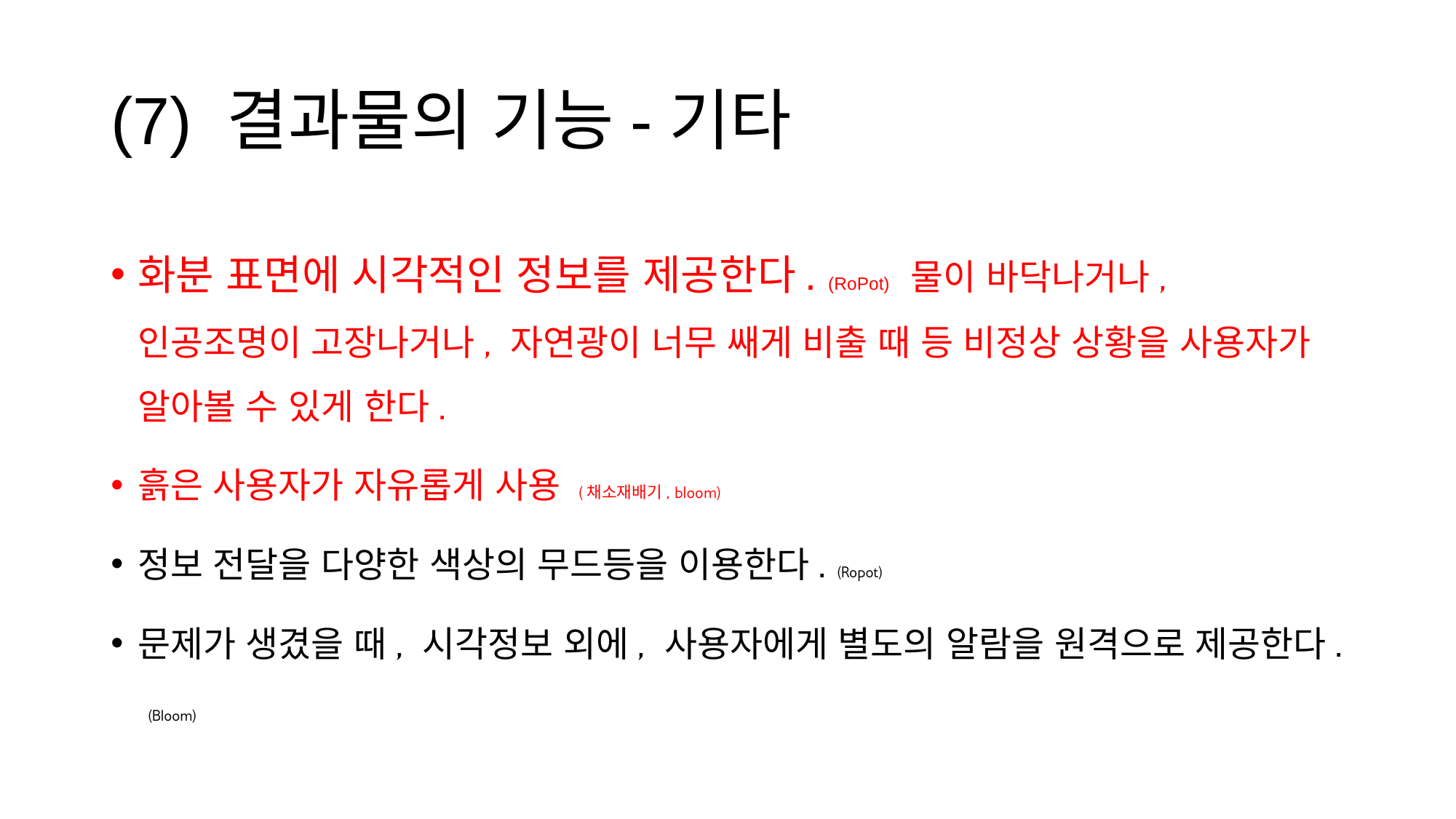

# (7) 결과물의 기능-기타
화분 표면에 시각적인 정보를 제공한다. (RoPot) 물이 바닥나거나, 인공조명이 고장나거나, 자연광이 너무 쌔게 비출 때 등 비정상 상황을 사용자가 알아볼 수 있게 한다.
흙은 사용자가 자유롭게 사용 (채소재배기, bloom)
정보 전달을 다양한 색상의 무드등을 이용한다. (Ropot)
문제가 생겼을 때, 시각정보 외에, 사용자에게 별도의 알람을 원격으로 제공한다.  (Bloom)